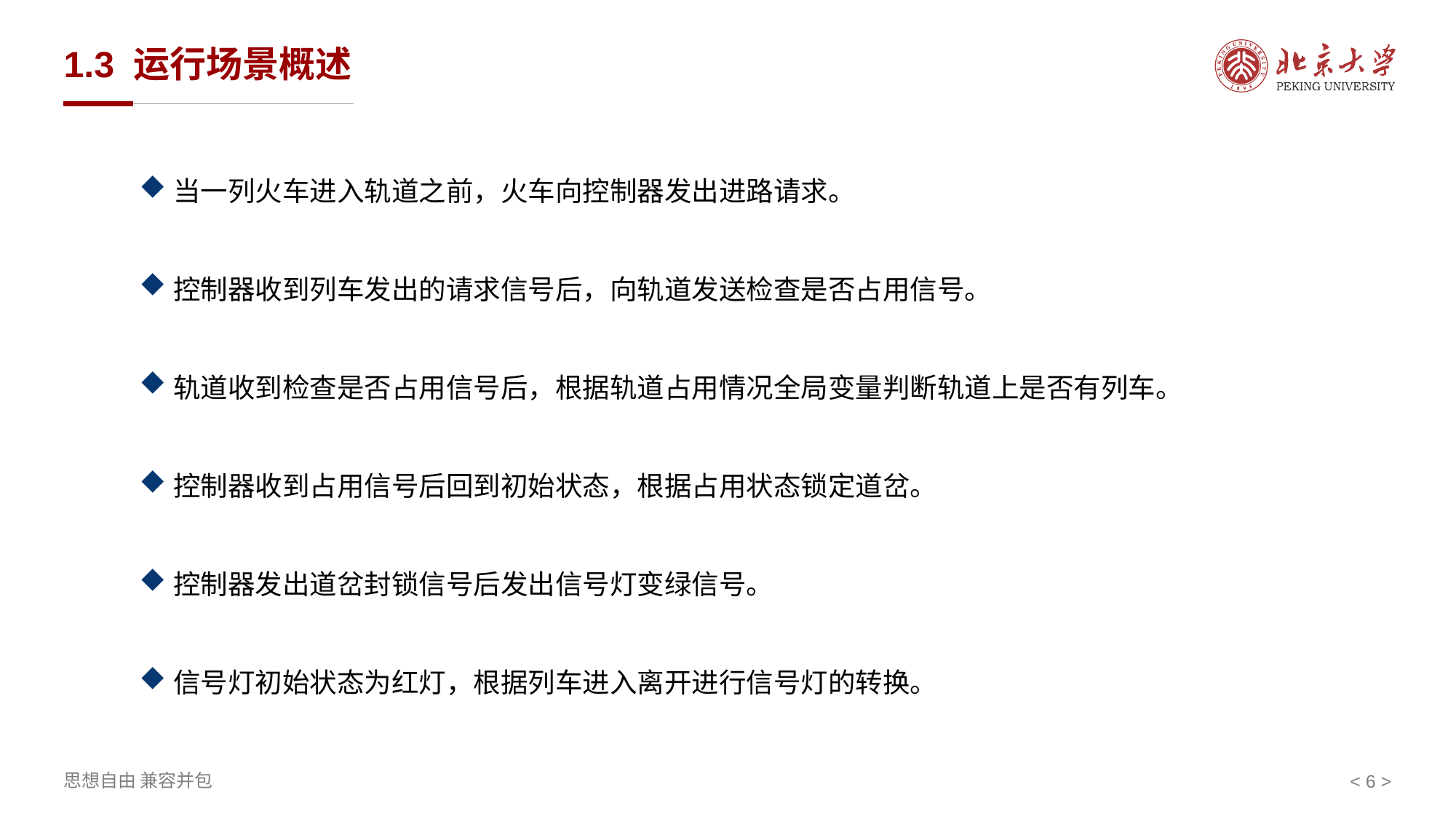

# 1.3 运行场景概述
当一列火车进入轨道之前，火车向控制器发出进路请求。
控制器收到列车发出的请求信号后，向轨道发送检查是否占用信号。
轨道收到检查是否占用信号后，根据轨道占用情况全局变量判断轨道上是否有列车。
控制器收到占用信号后回到初始状态，根据占用状态锁定道岔。
控制器发出道岔封锁信号后发出信号灯变绿信号。
信号灯初始状态为红灯，根据列车进入离开进行信号灯的转换。
< 6 >